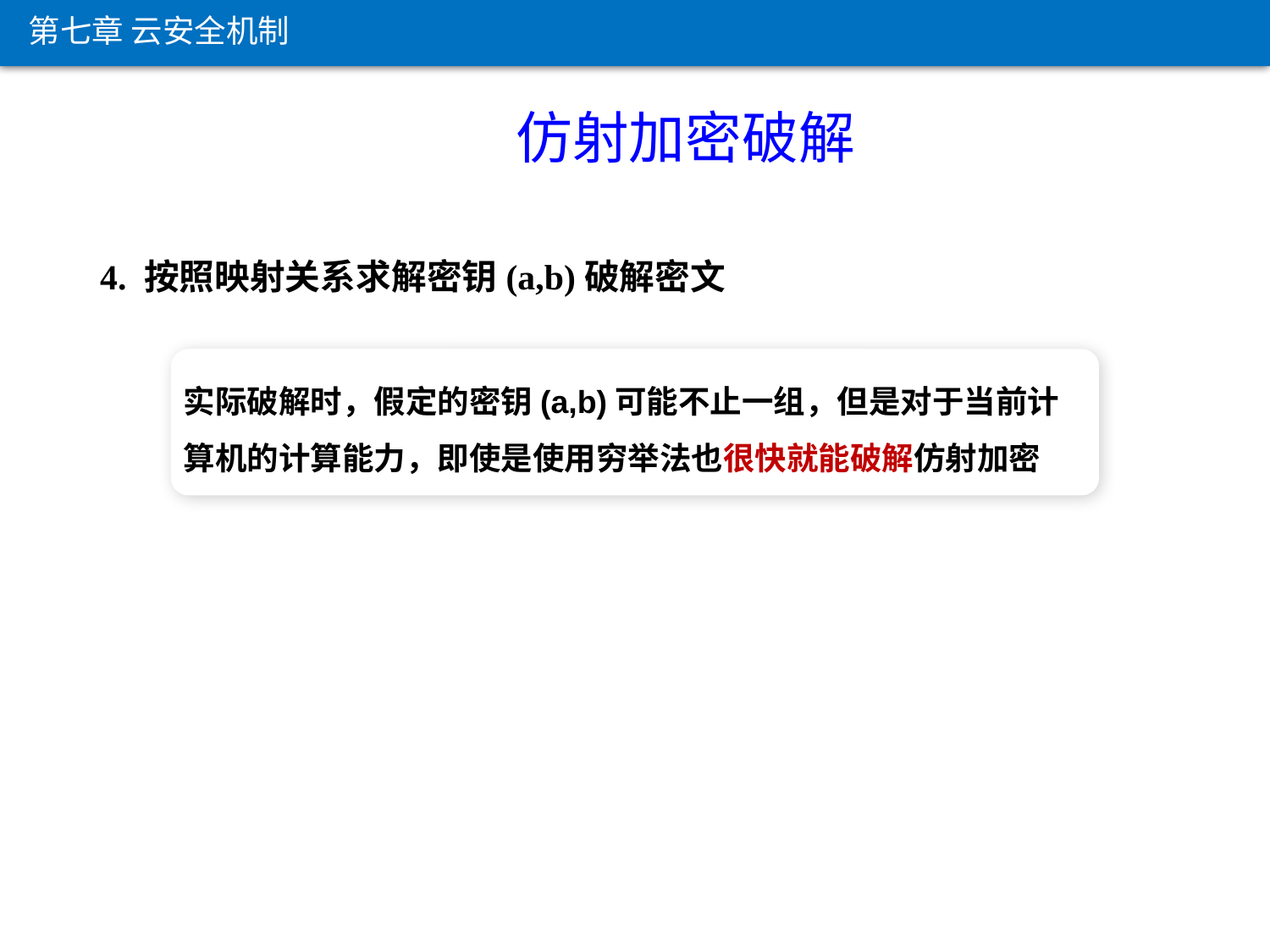

第七章 云安全机制
 仿射加密破解

4. 按照映射关系求解密钥(a,b)破解密文

实际破解时，假定的密钥(a,b)可能不止一组，但是对于当前计算机的计算能力，即使是使用穷举法也很快就能破解仿射加密
49